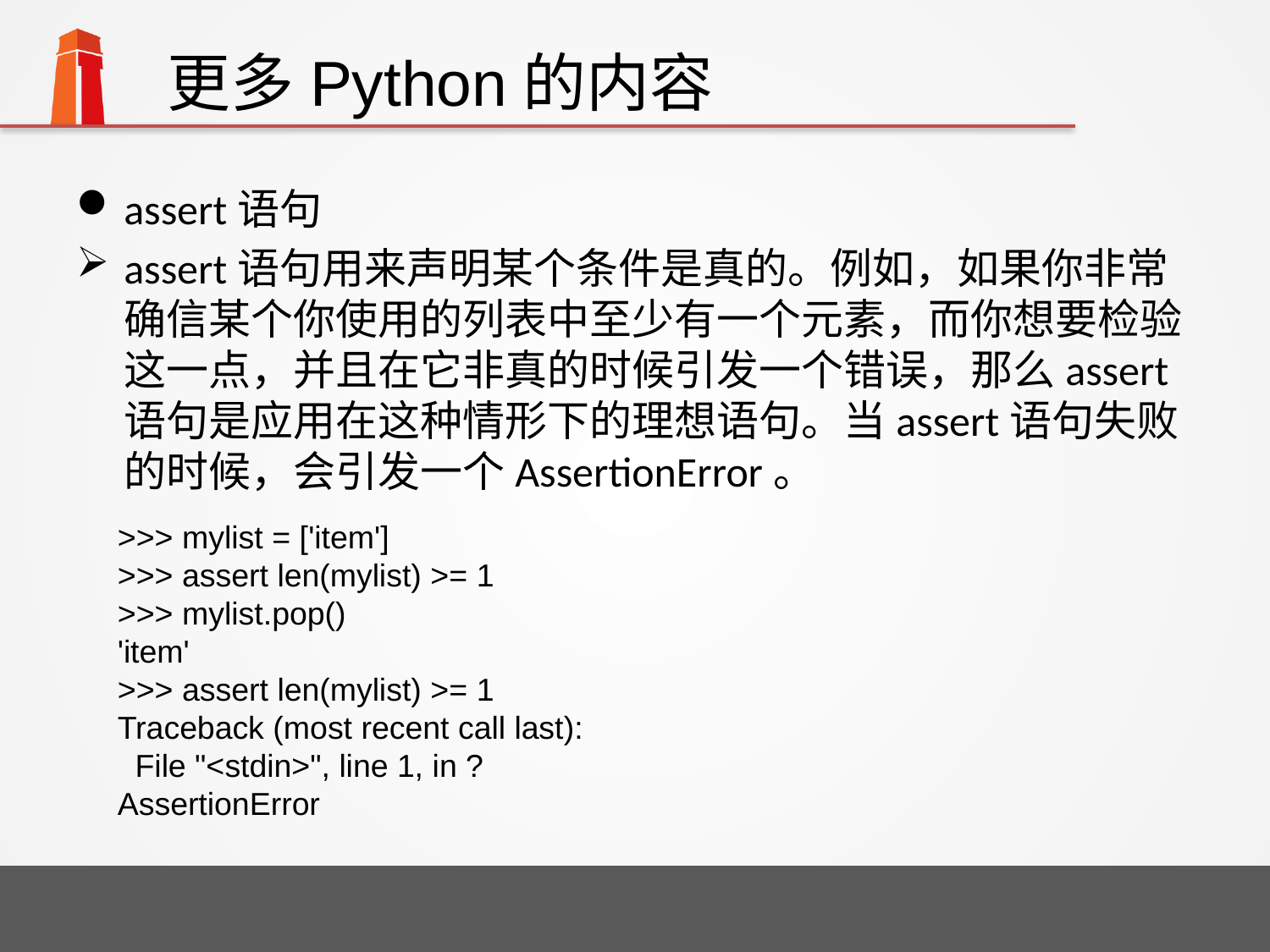

# 更多Python的内容
assert语句
assert语句用来声明某个条件是真的。例如，如果你非常确信某个你使用的列表中至少有一个元素，而你想要检验这一点，并且在它非真的时候引发一个错误，那么assert语句是应用在这种情形下的理想语句。当assert语句失败的时候，会引发一个AssertionError。
>>> mylist = ['item']
>>> assert len(mylist) >= 1
>>> mylist.pop()
'item'
>>> assert len(mylist) >= 1
Traceback (most recent call last):
  File "<stdin>", line 1, in ?
AssertionError